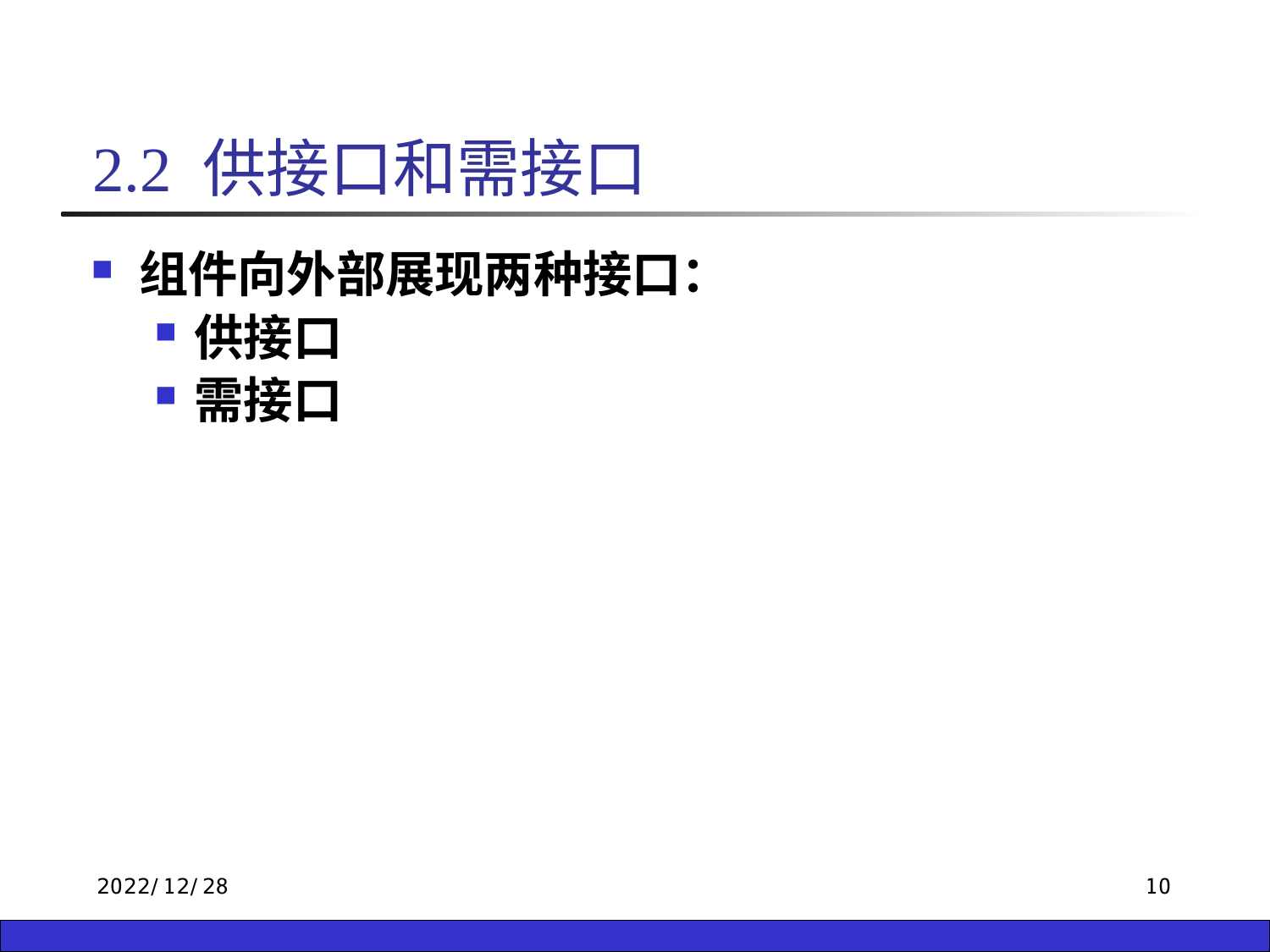

2.2 供接口和需接口
组件向外部展现两种接口：
供接口
需接口

2022/12/28
10